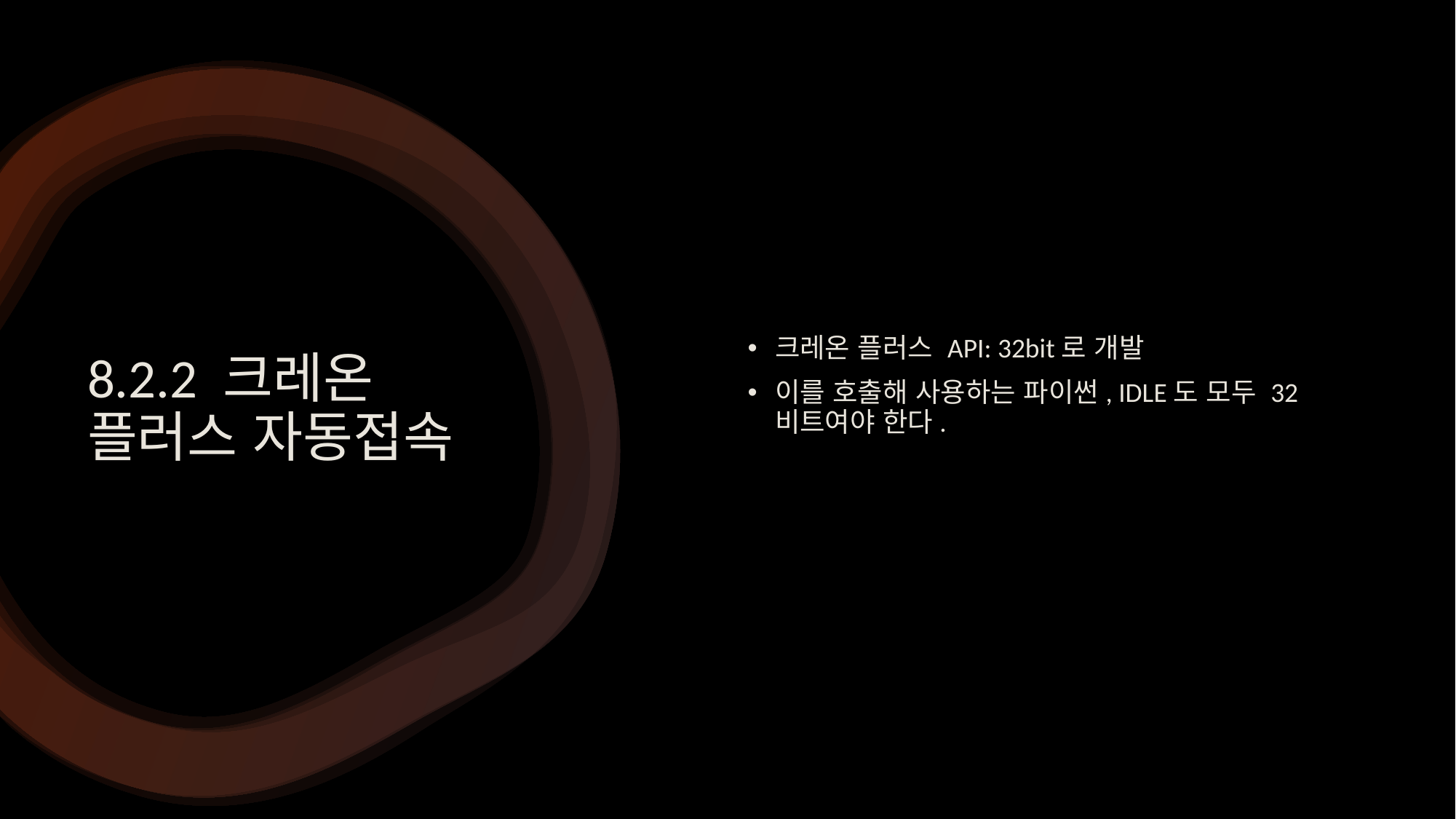

크레온 플러스 API: 32bit로 개발
이를 호출해 사용하는 파이썬, IDLE도 모두 32비트여야 한다.

# 8.2.2 크레온 플러스 자동접속